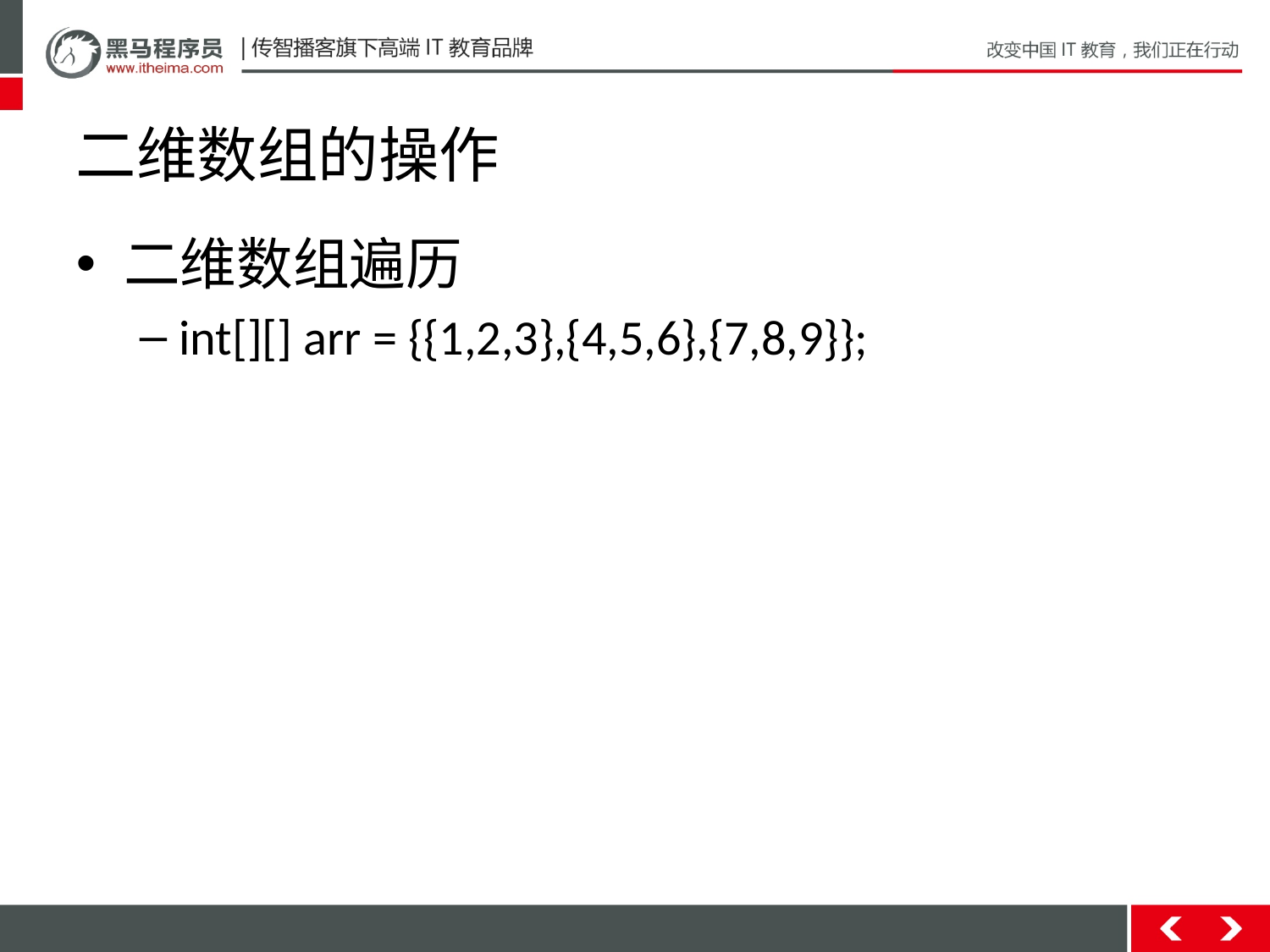

# 二维数组的操作
二维数组遍历
int[][] arr = {{1,2,3},{4,5,6},{7,8,9}};